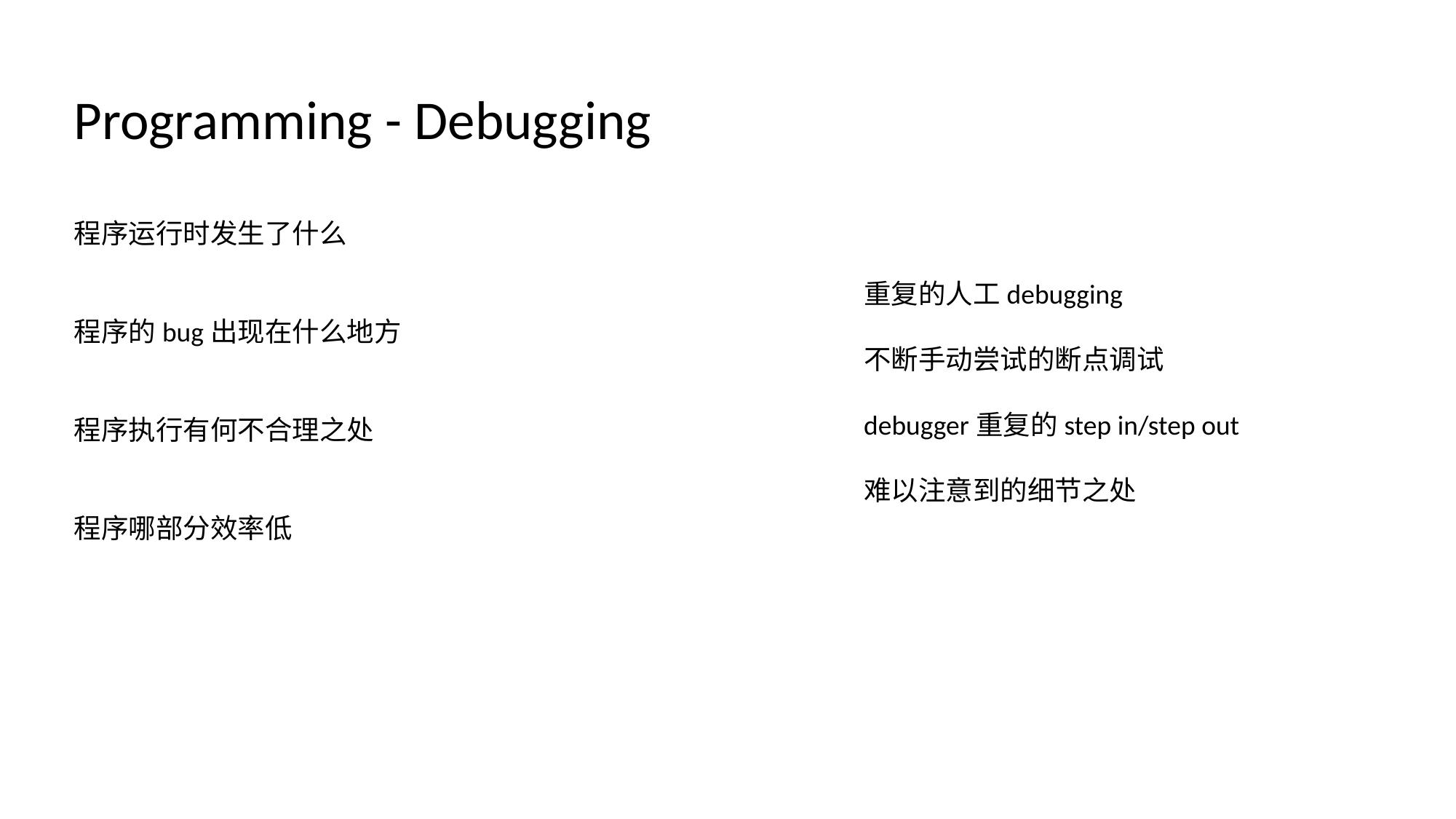

Programming - Debugging

程序运行时发生了什么

程序的bug出现在什么地方

程序执行有何不合理之处

程序哪部分效率低
重复的人工debugging

不断手动尝试的断点调试

debugger重复的step in/step out

难以注意到的细节之处